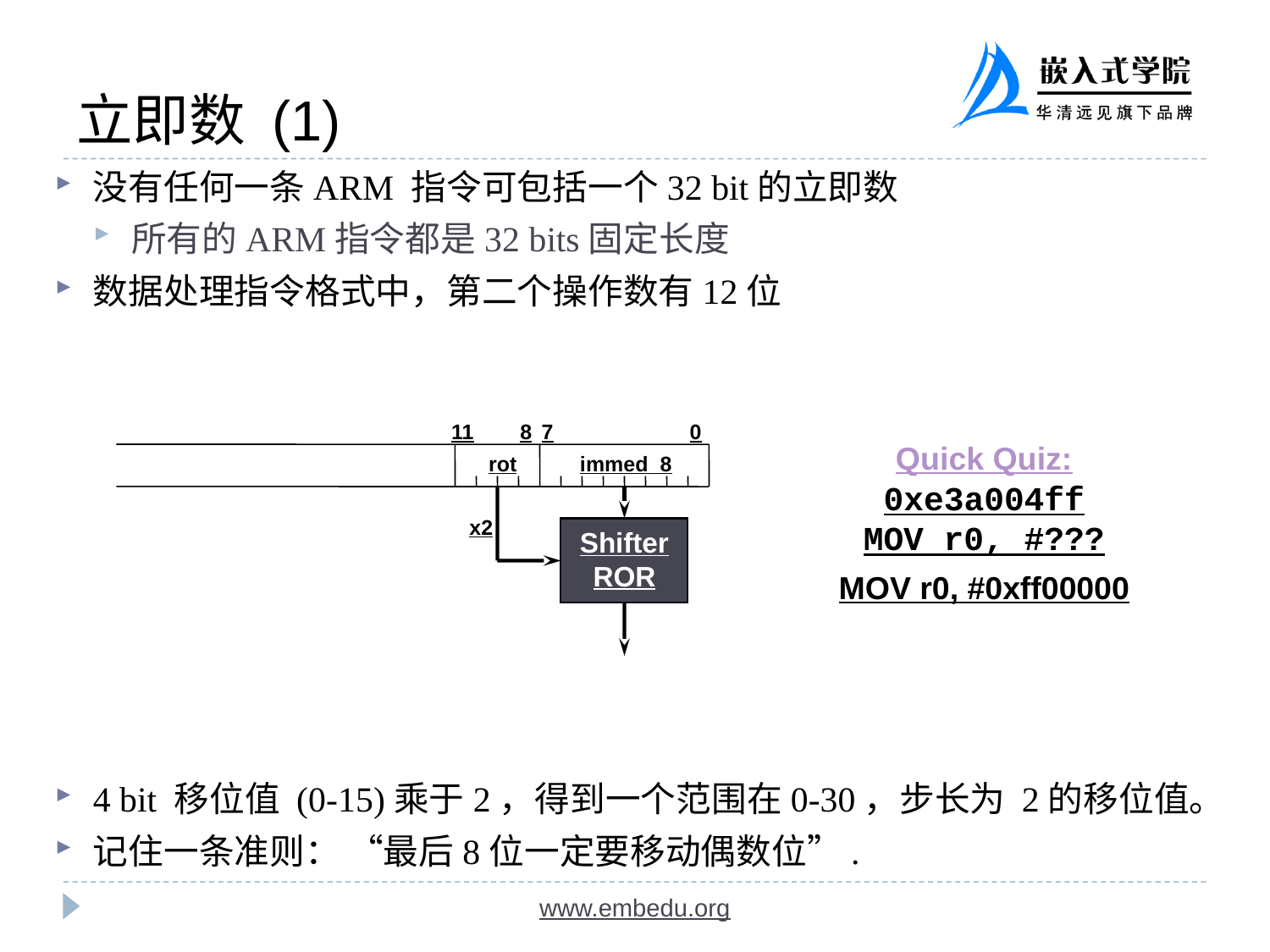

立即数 (1)
没有任何一条ARM 指令可包括一个32 bit的立即数
所有的ARM指令都是32 bits固定长度
数据处理指令格式中，第二个操作数有12位

4 bit 移位值 (0-15)乘于2，得到一个范围在0-30，步长为 2的移位值。
记住一条准则： “最后8位一定要移动偶数位”.
11
8
7
0
Quick Quiz: 0xe3a004ff
MOV r0, #???
MOV r0, #0xff00000

rot

immed_8

x2

Shifter
ROR

www.embedu.org